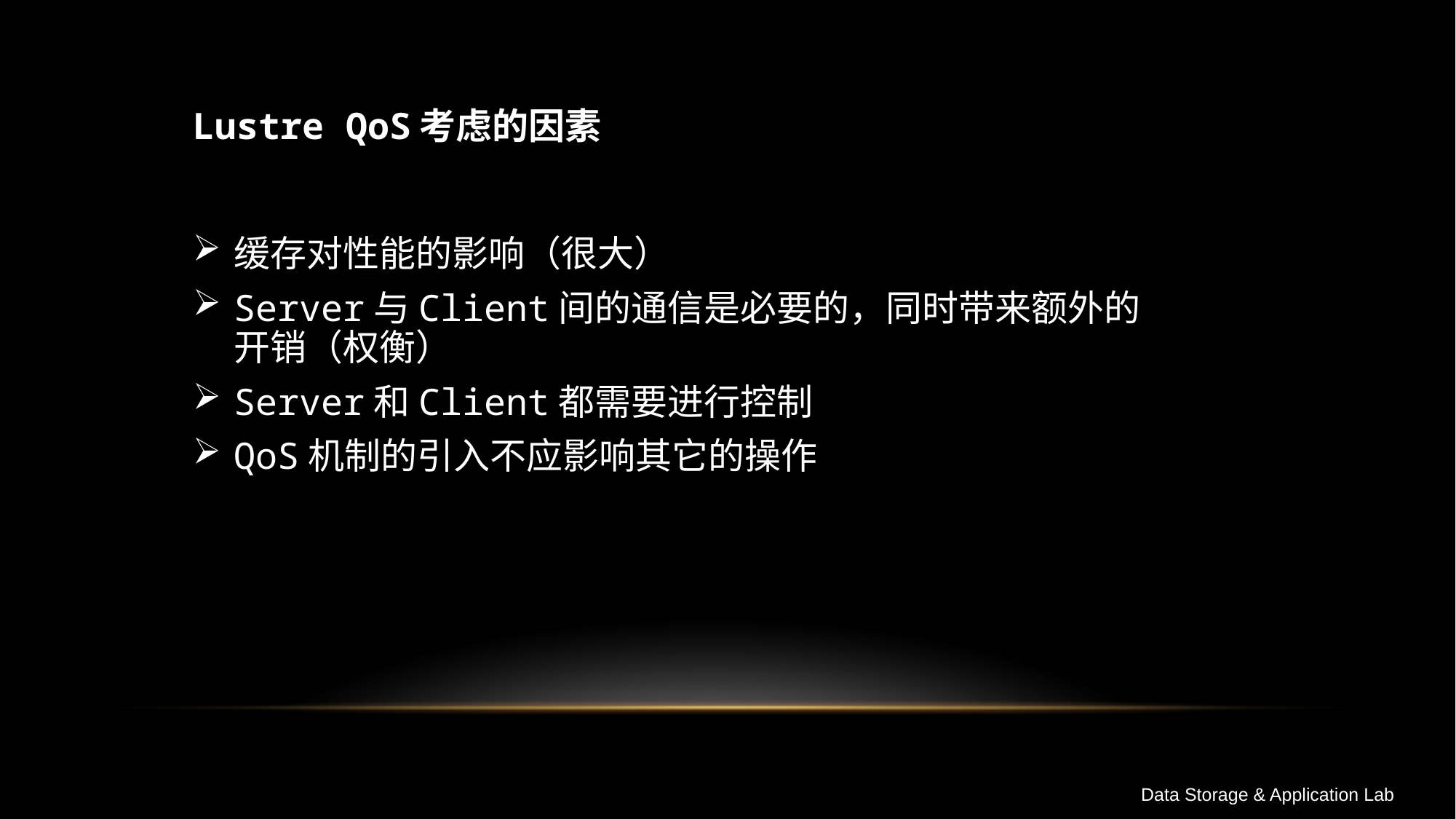

# Lustre QoS考虑的因素
缓存对性能的影响（很大）
Server与Client间的通信是必要的，同时带来额外的开销（权衡）
Server和Client都需要进行控制
QoS机制的引入不应影响其它的操作
Data Storage & Application Lab